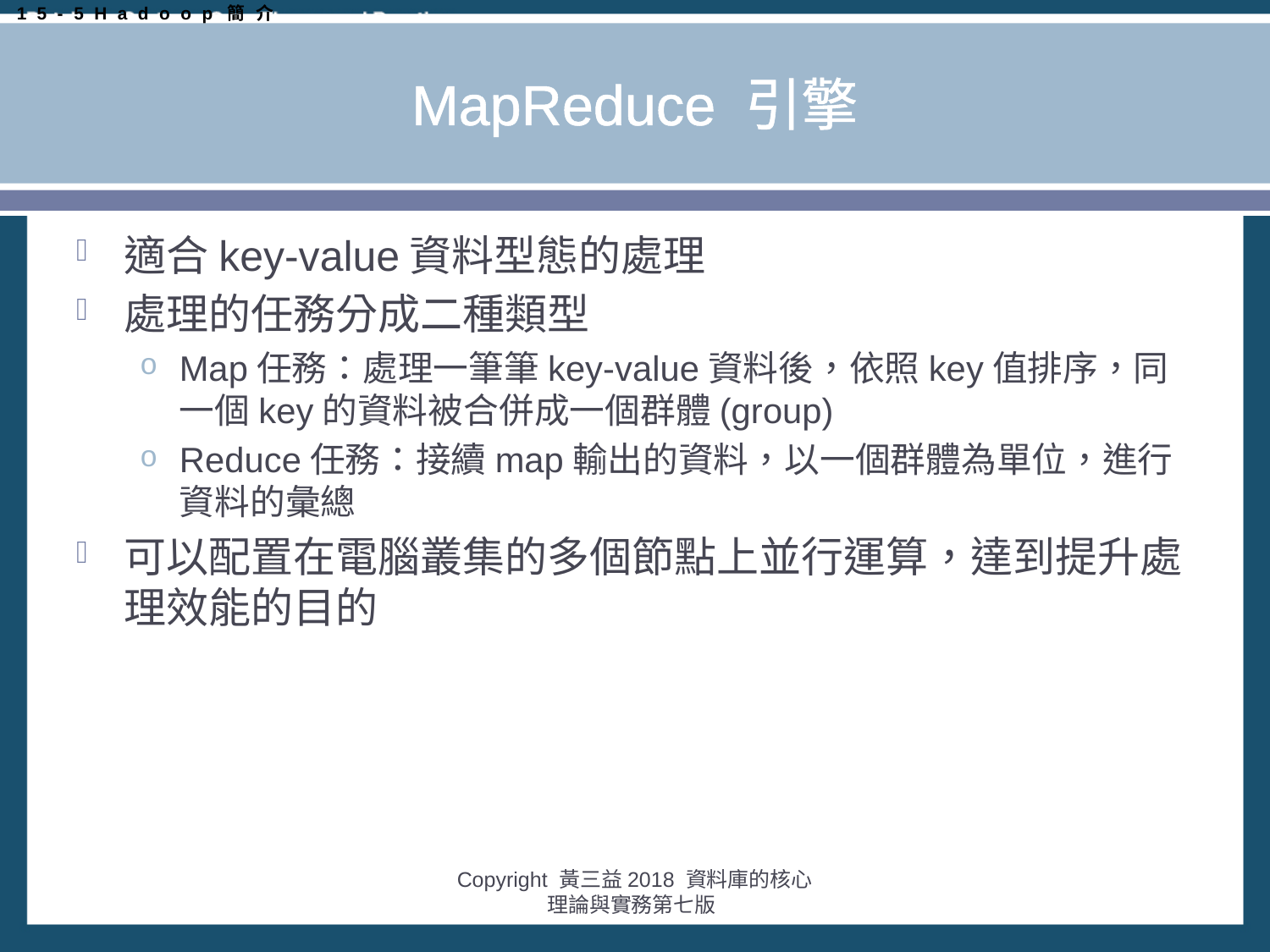

15-5Hadoop簡介
# MapReduce 引擎
適合key-value資料型態的處理
處理的任務分成二種類型
Map任務：處理一筆筆key-value資料後，依照key值排序，同一個key的資料被合併成一個群體(group)
Reduce任務：接續map輸出的資料，以一個群體為單位，進行資料的彙總
可以配置在電腦叢集的多個節點上並行運算，達到提升處理效能的目的
Copyright 黃三益2018 資料庫的核心理論與實務第七版